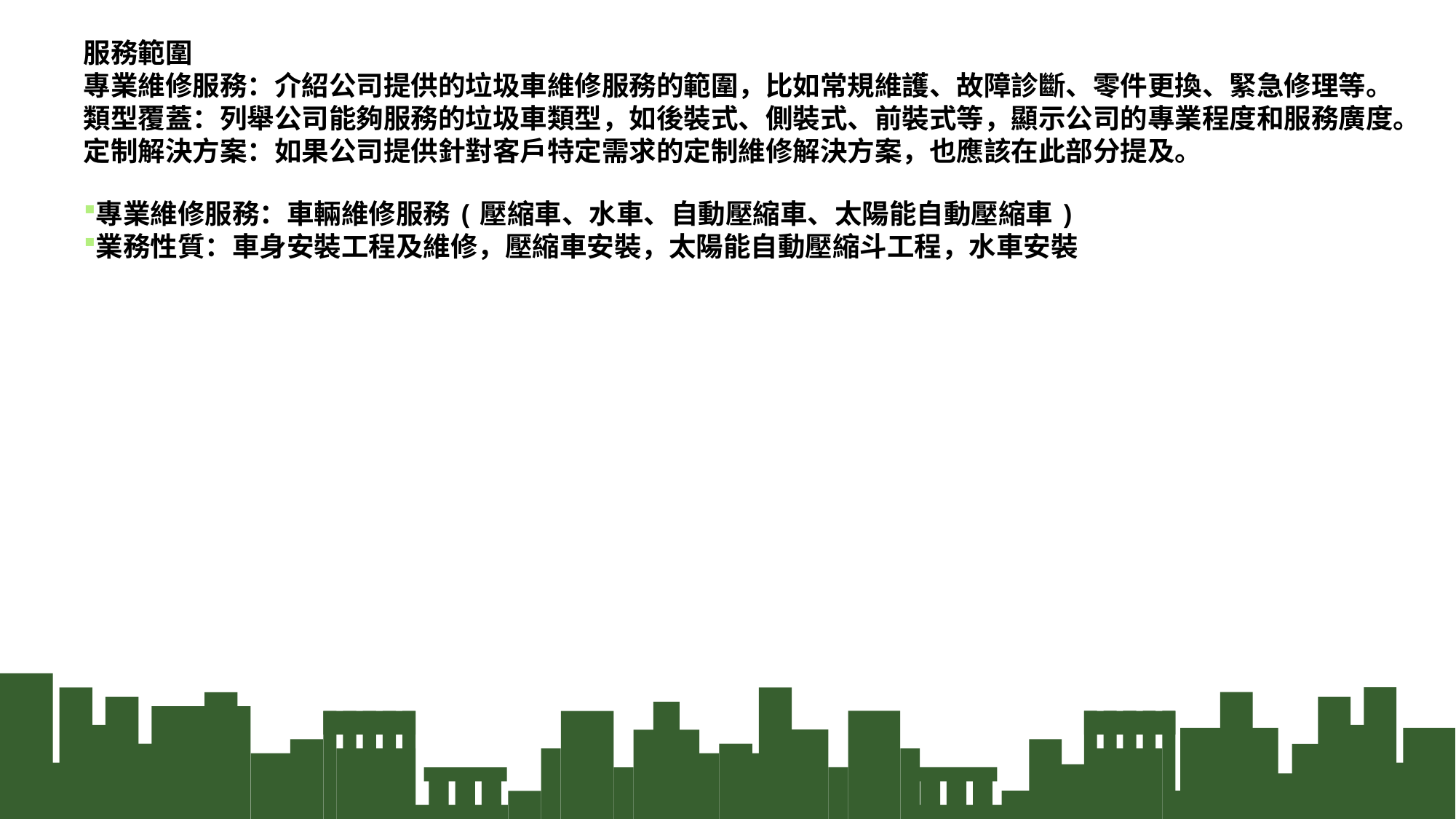

# 服務範圍
專業維修服務：介紹公司提供的垃圾車維修服務的範圍，比如常規維護、故障診斷、零件更換、緊急修理等。
類型覆蓋：列舉公司能夠服務的垃圾車類型，如後裝式、側裝式、前裝式等，顯示公司的專業程度和服務廣度。
定制解決方案：如果公司提供針對客戶特定需求的定制維修解決方案，也應該在此部分提及。
專業維修服務：車輛維修服務(壓縮車、水車、自動壓縮車、太陽能自動壓縮車)
業務性質：車身安裝工程及維修，壓縮車安裝，太陽能自動壓縮斗工程，水車安裝